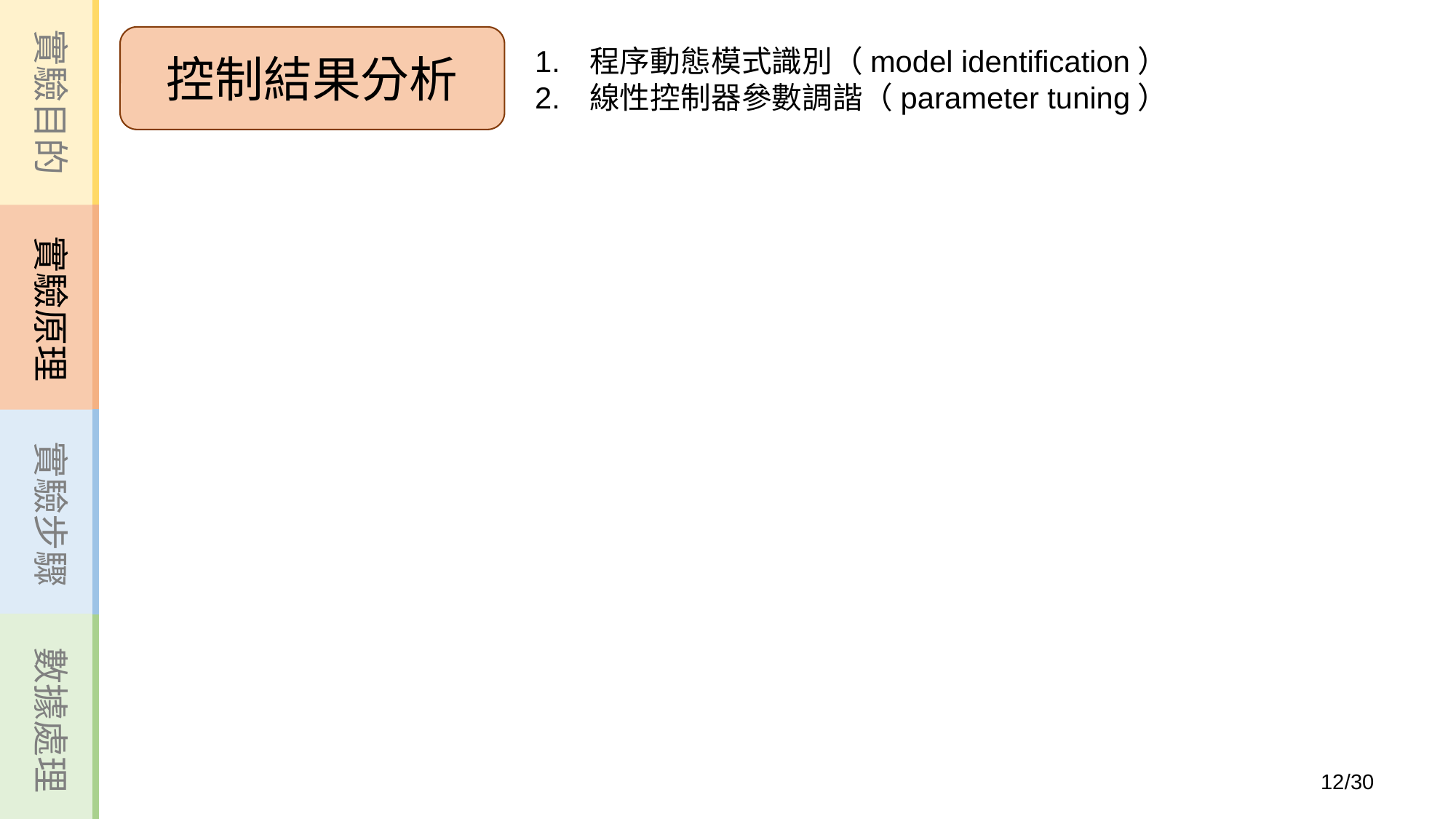

實驗目的

實驗原理

實驗步驟

數據處理
控制結果分析
程序動態模式識別（model identification）
線性控制器參數調諧（parameter tuning）
12
/30